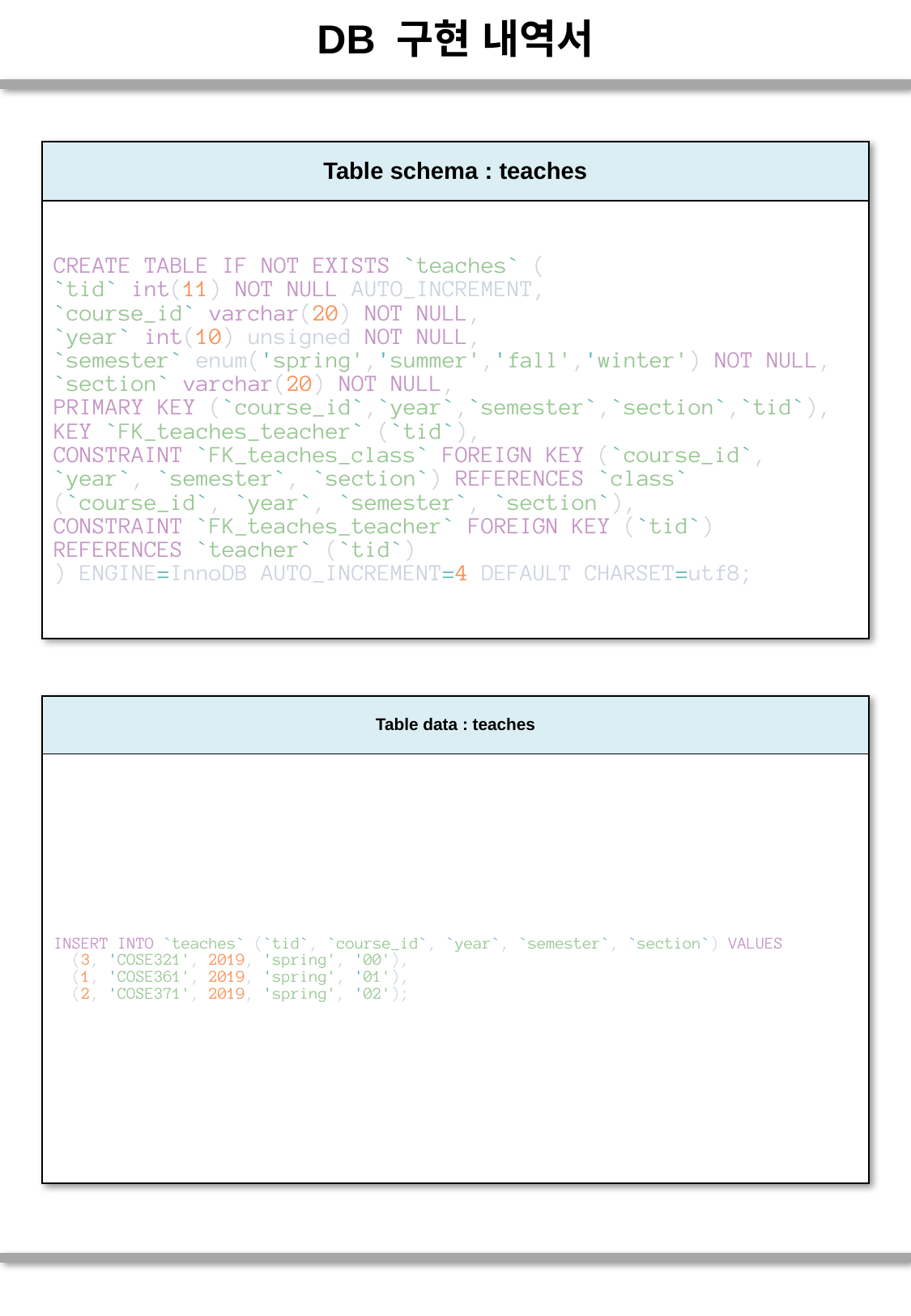

# DB 구현 내역서
| Table schema : teaches |
| --- |
| CREATE TABLE IF NOT EXISTS `teaches` ( `tid` int(11) NOT NULL AUTO\_INCREMENT, `course\_id` varchar(20) NOT NULL, `year` int(10) unsigned NOT NULL, `semester` enum('spring','summer','fall','winter') NOT NULL, `section` varchar(20) NOT NULL, PRIMARY KEY (`course\_id`,`year`,`semester`,`section`,`tid`), KEY `FK\_teaches\_teacher` (`tid`), CONSTRAINT `FK\_teaches\_class` FOREIGN KEY (`course\_id`, `year`, `semester`, `section`) REFERENCES `class` (`course\_id`, `year`, `semester`, `section`), CONSTRAINT `FK\_teaches\_teacher` FOREIGN KEY (`tid`) REFERENCES `teacher` (`tid`) ) ENGINE=InnoDB AUTO\_INCREMENT=4 DEFAULT CHARSET=utf8; |
| Table data : teaches |
| --- |
| INSERT INTO `teaches` (`tid`, `course\_id`, `year`, `semester`, `section`) VALUES   (3, 'COSE321', 2019, 'spring', '00'),   (1, 'COSE361', 2019, 'spring', '01'),   (2, 'COSE371', 2019, 'spring', '02'); |